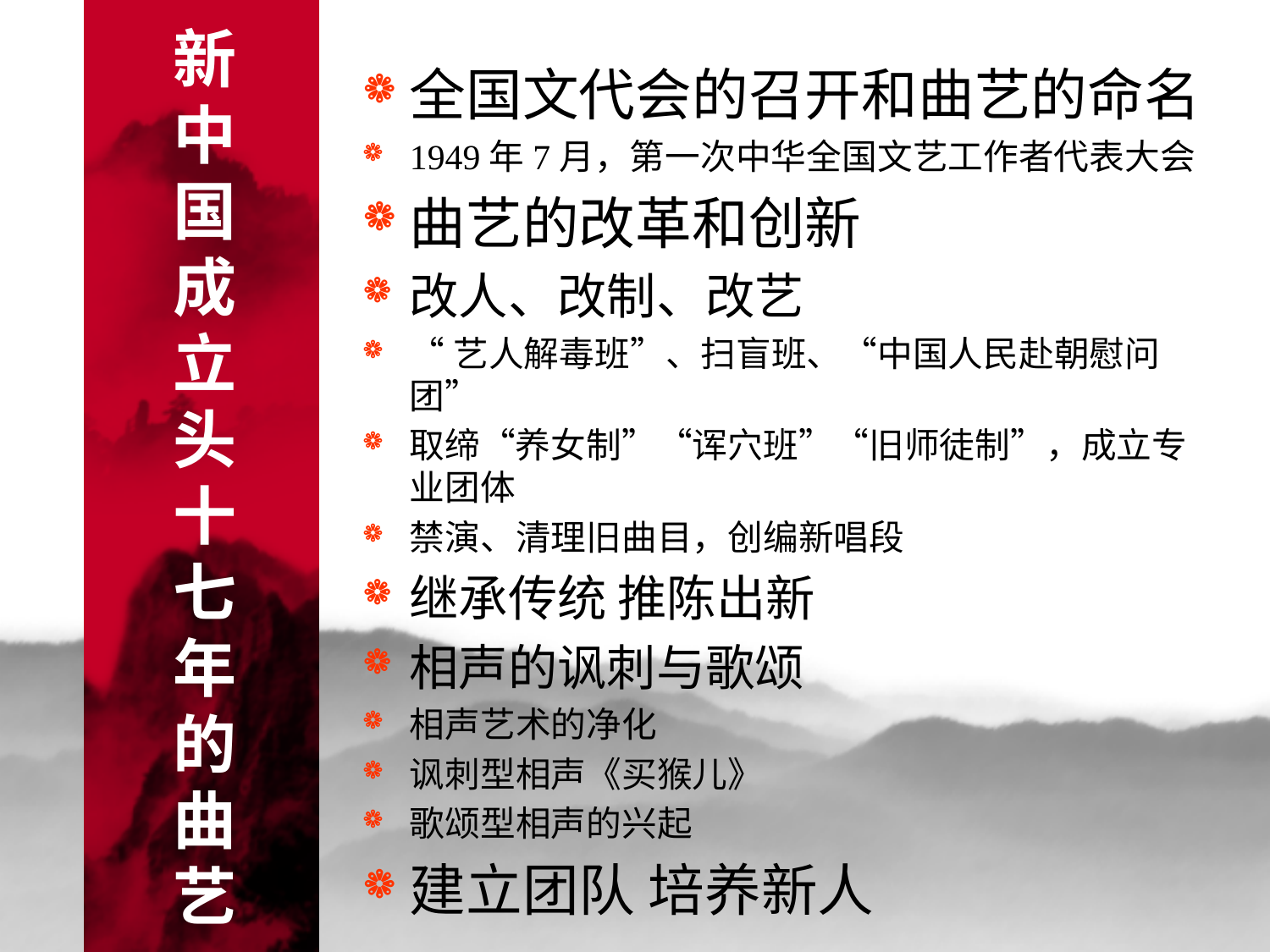

# 新中国成立头十七年的曲艺
全国文代会的召开和曲艺的命名
1949年7月，第一次中华全国文艺工作者代表大会
曲艺的改革和创新
改人、改制、改艺
“艺人解毒班”、扫盲班、“中国人民赴朝慰问团”
取缔“养女制”“诨穴班”“旧师徒制”，成立专业团体
禁演、清理旧曲目，创编新唱段
继承传统 推陈出新
相声的讽刺与歌颂
相声艺术的净化
讽刺型相声《买猴儿》
歌颂型相声的兴起
建立团队 培养新人